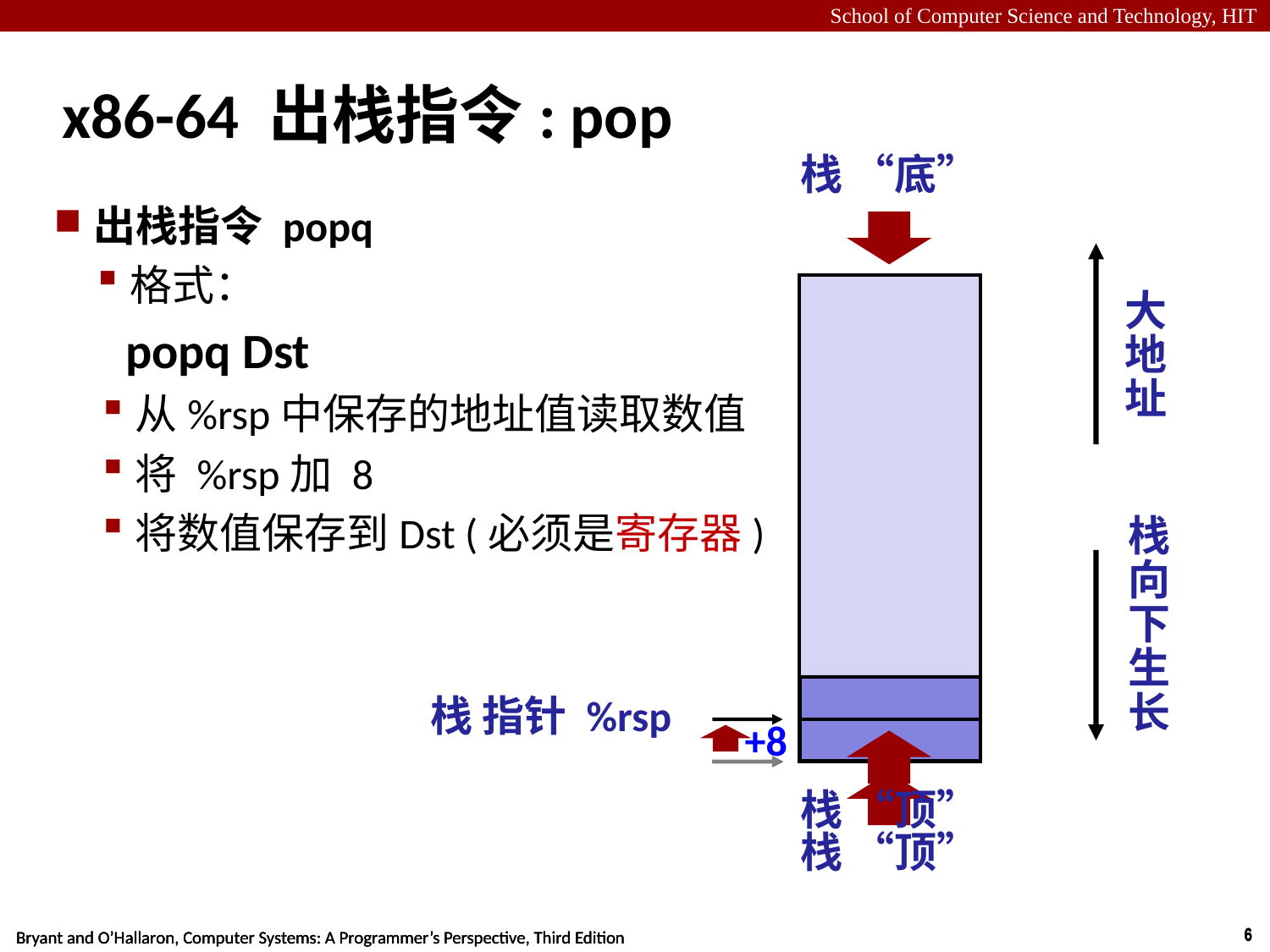

# x86-64 出栈指令: pop
栈 “底”
出栈指令 popq
格式：
      popq Dst
从%rsp中保存的地址值读取数值
将 %rsp加 8
将数值保存到Dst (必须是寄存器)

大地址
栈 向下生长

栈 “顶”

栈 指针 %rsp
+8

栈 “顶”